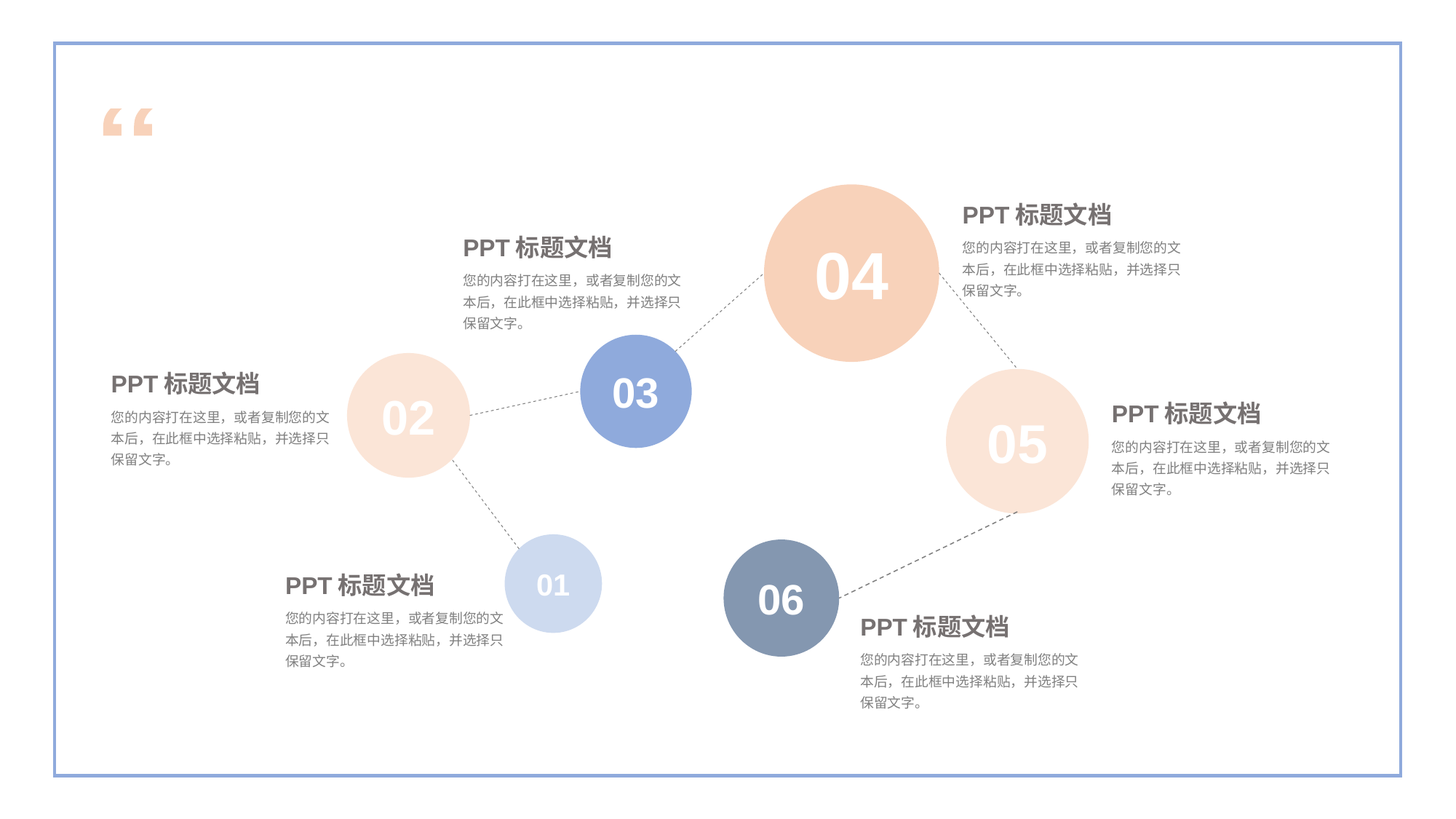

“
PPT标题文档
04
PPT标题文档
您的内容打在这里，或者复制您的文本后，在此框中选择粘贴，并选择只保留文字。
您的内容打在这里，或者复制您的文本后，在此框中选择粘贴，并选择只保留文字。
03
PPT标题文档
02
05
PPT标题文档
您的内容打在这里，或者复制您的文本后，在此框中选择粘贴，并选择只保留文字。
您的内容打在这里，或者复制您的文本后，在此框中选择粘贴，并选择只保留文字。
01
06
PPT标题文档
PPT标题文档
您的内容打在这里，或者复制您的文本后，在此框中选择粘贴，并选择只保留文字。
您的内容打在这里，或者复制您的文本后，在此框中选择粘贴，并选择只保留文字。